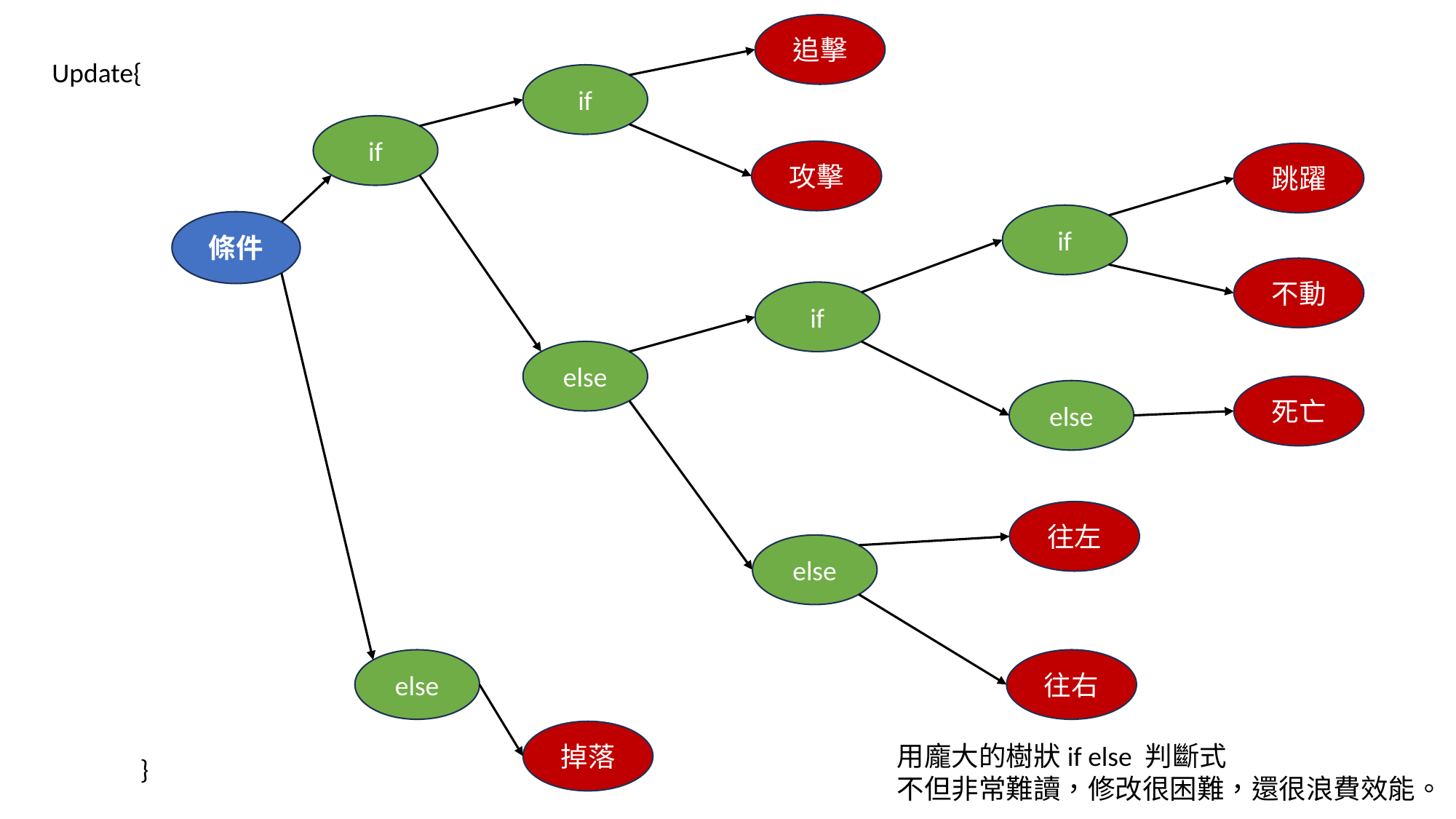

追擊
Update{
if
if
攻擊
跳躍
if
條件
不動
if
else

死亡

else
往左
else
else
往右
掉落
用龐大的樹狀if else 判斷式
不但非常難讀，修改很困難，還很浪費效能。
}